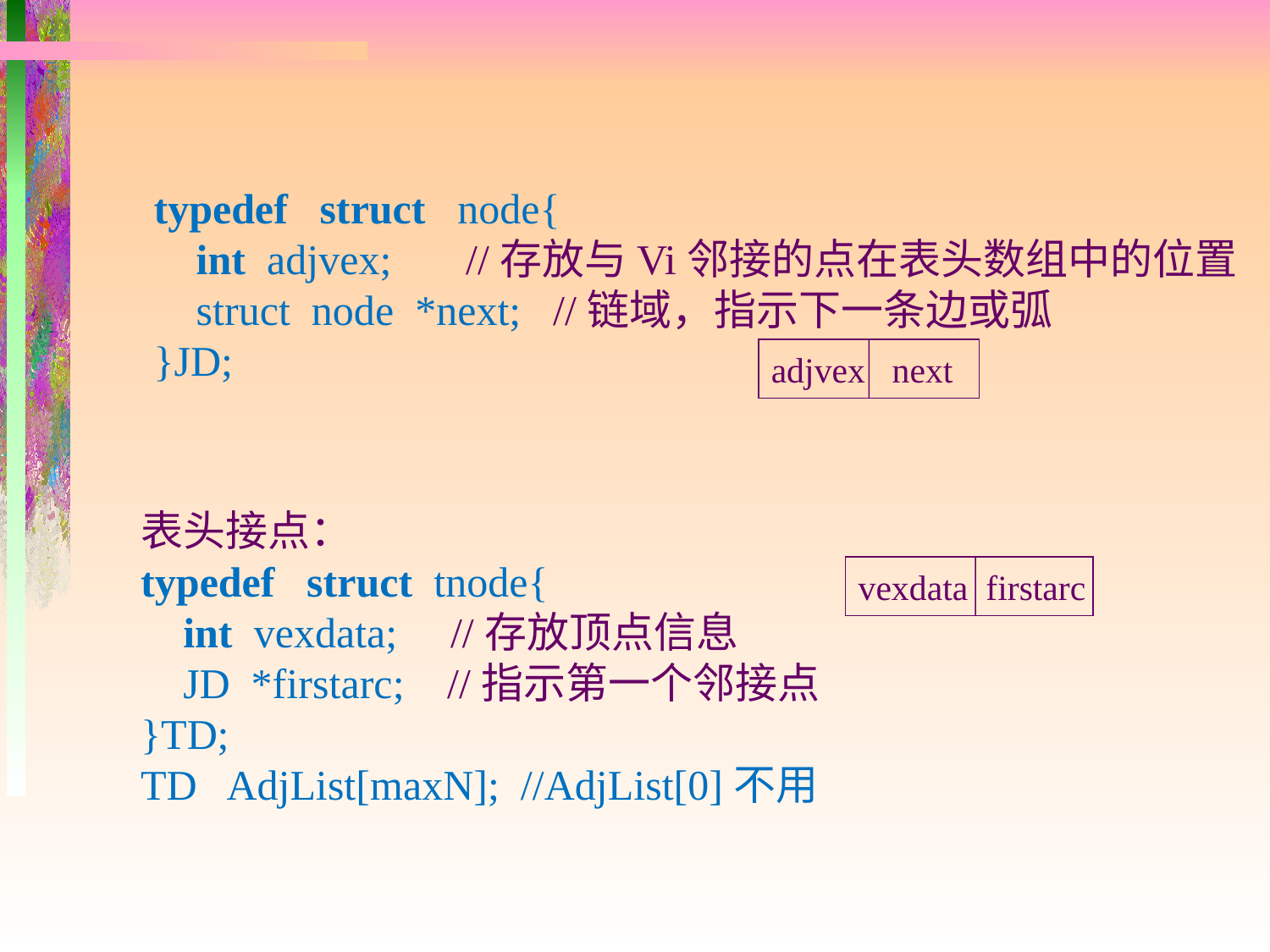

typedef   struct   node{
    int  adjvex;       //存放与Vi邻接的点在表头数组中的位置
    struct  node  *next;   //链域，指示下一条边或弧
}JD;
adjvex   next

表头接点：
typedef   struct  tnode{
    int  vexdata;     //存放顶点信息
    JD  *firstarc;    //指示第一个邻接点
}TD;
TD   AdjList[maxN];  //AdjList[0]不用
vexdata  firstarc